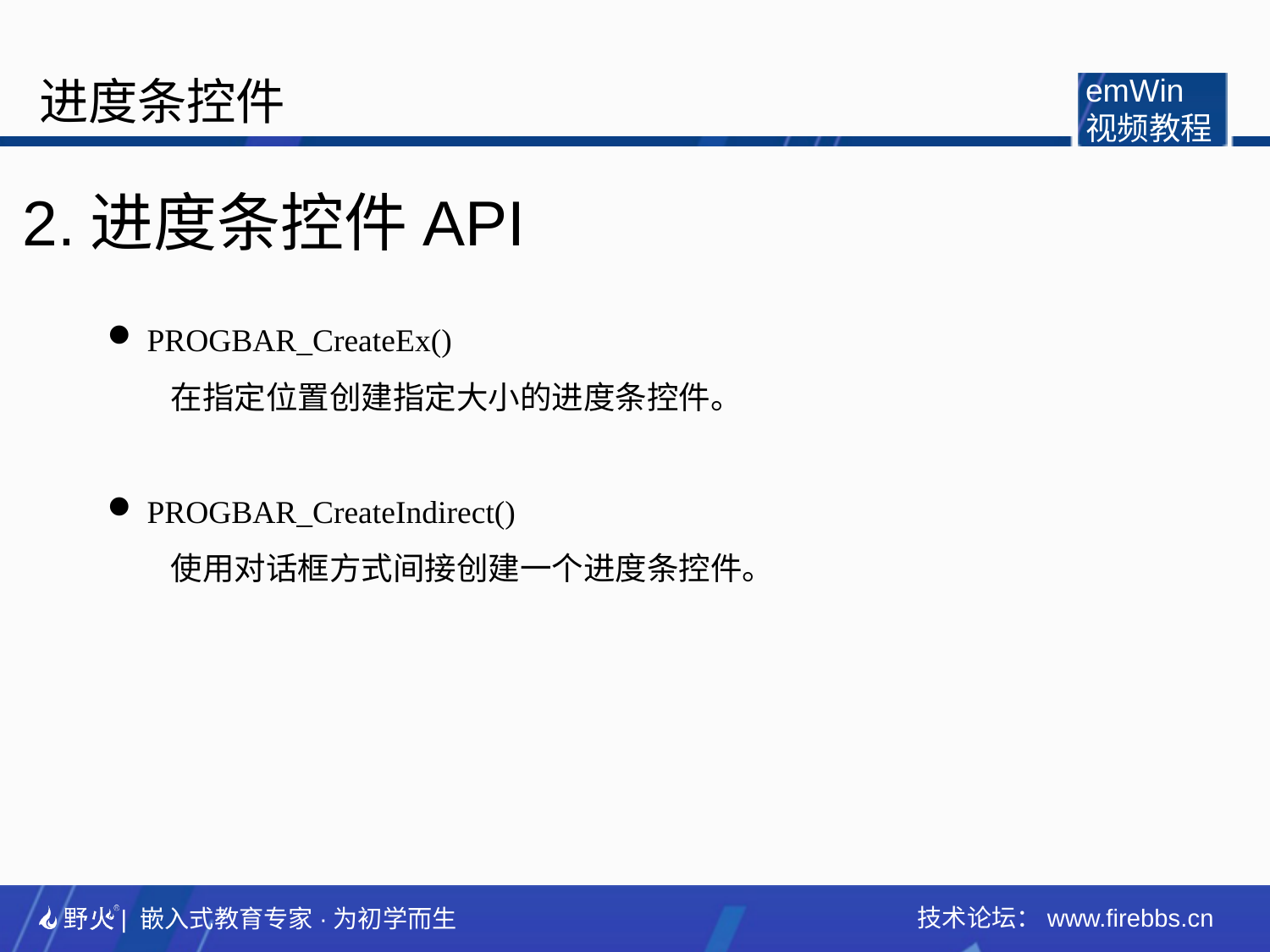

进度条控件
emWin
视频教程
2.进度条控件API
PROGBAR_CreateEx()
在指定位置创建指定大小的进度条控件。

PROGBAR_CreateIndirect()
使用对话框方式间接创建一个进度条控件。